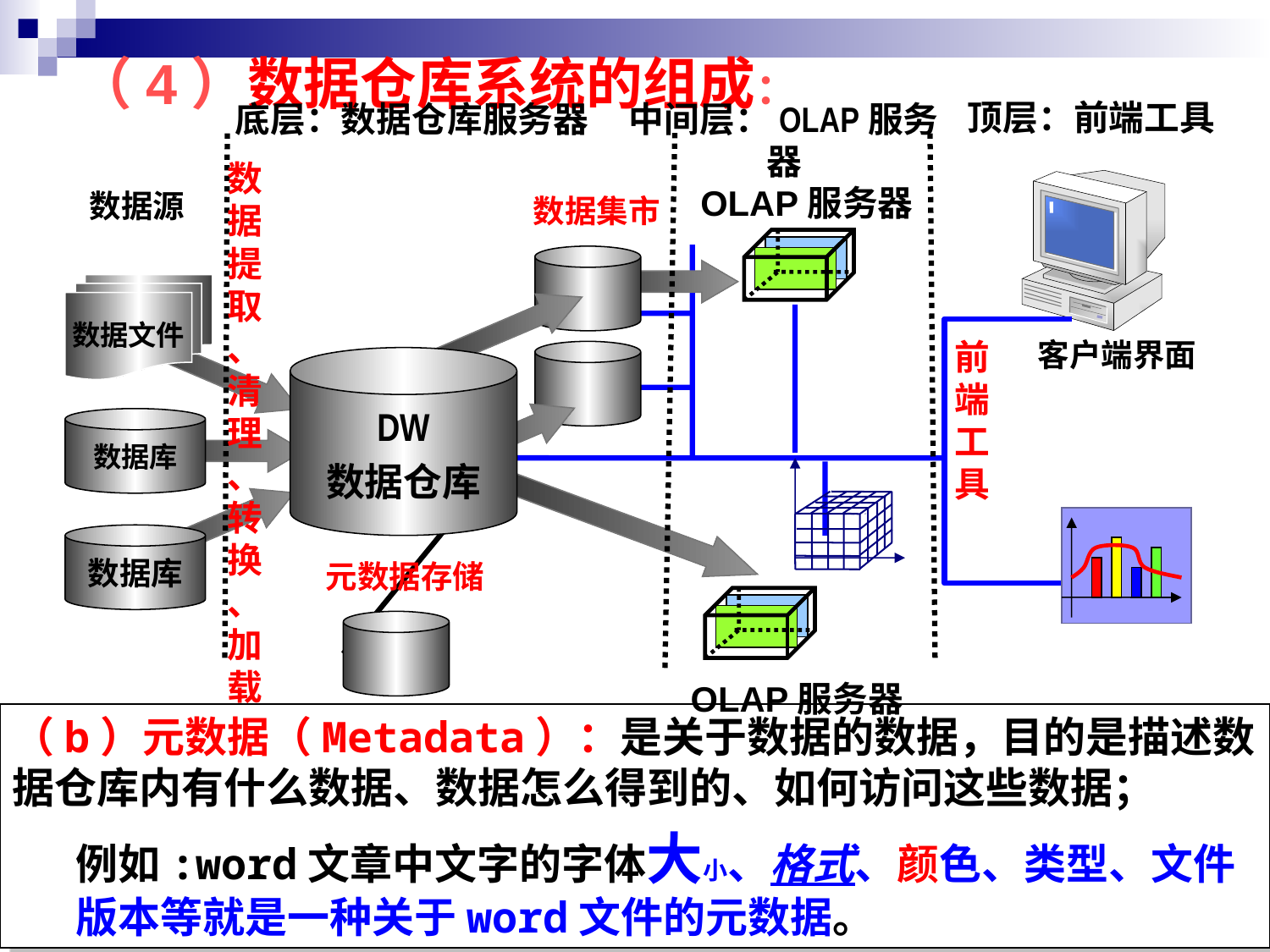

（4）数据仓库系统的组成：

顶层：前端工具
底层：数据仓库服务器
中间层：OLAP服务器
数据提取、清理、转换、加载

OLAP服务器
数据源
数据集市

数据文件

前端工具
客户端界面

DW
数据仓库

数据库

数据库
元数据存储

OLAP服务器
（b）元数据（Metadata）：是关于数据的数据，目的是描述数据仓库内有什么数据、数据怎么得到的、如何访问这些数据；
例如:word文章中文字的字体大小、格式、颜色、类型、文件版本等就是一种关于word文件的元数据。